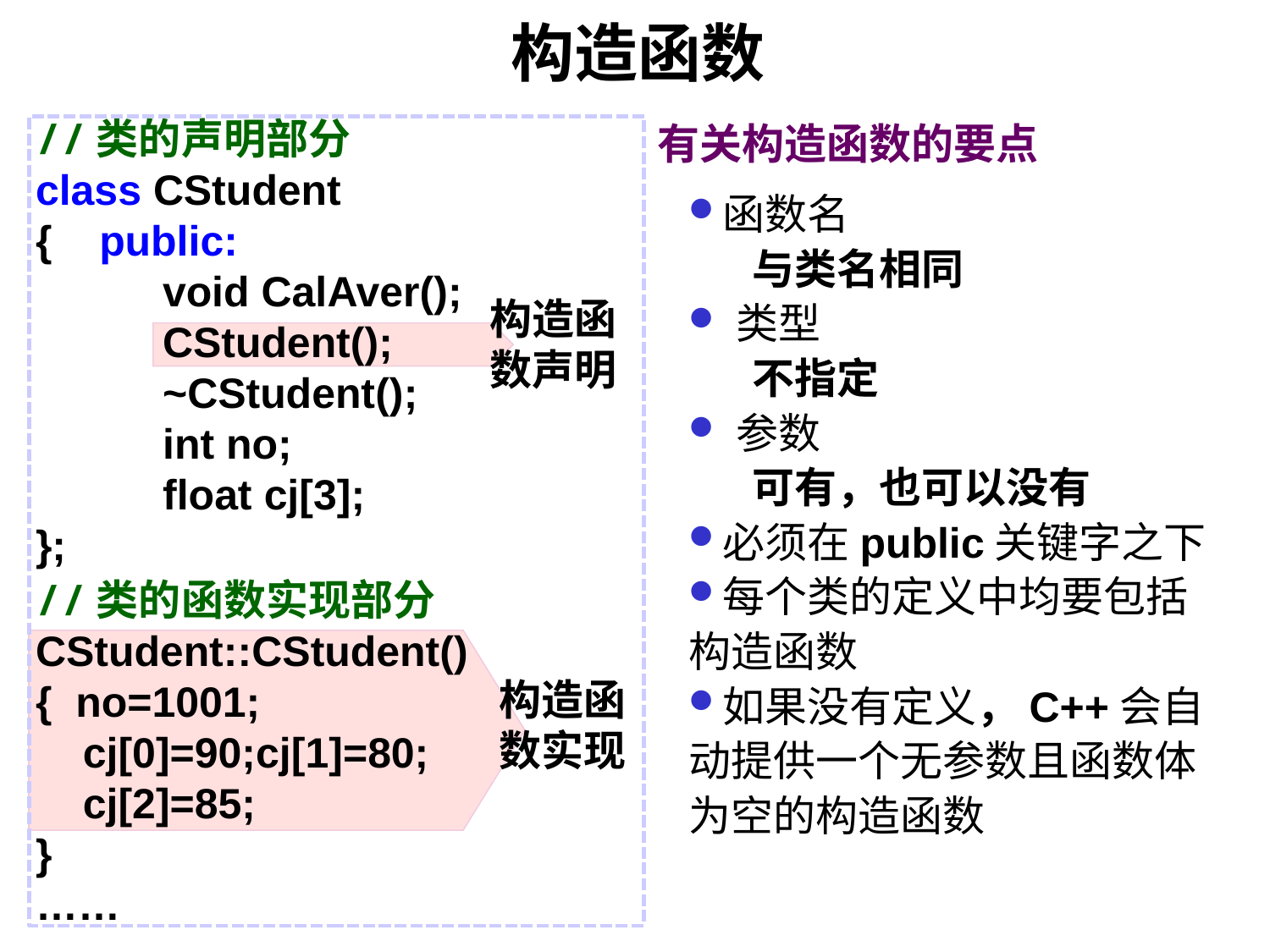

# 构造函数
//类的声明部分
class CStudent
{    public:
	void CalAver();
	CStudent();
	~CStudent();
  	int no;
	float cj[3];
};
有关构造函数的要点

函数名
与类名相同
类型
不指定
参数
可有，也可以没有
必须在public关键字之下
每个类的定义中均要包括构造函数
如果没有定义，C++会自动提供一个无参数且函数体为空的构造函数
构造函数声明

//类的函数实现部分
CStudent::CStudent()
{  no=1001;
    cj[0]=90;cj[1]=80;
    cj[2]=85;
}
……

构造函数实现